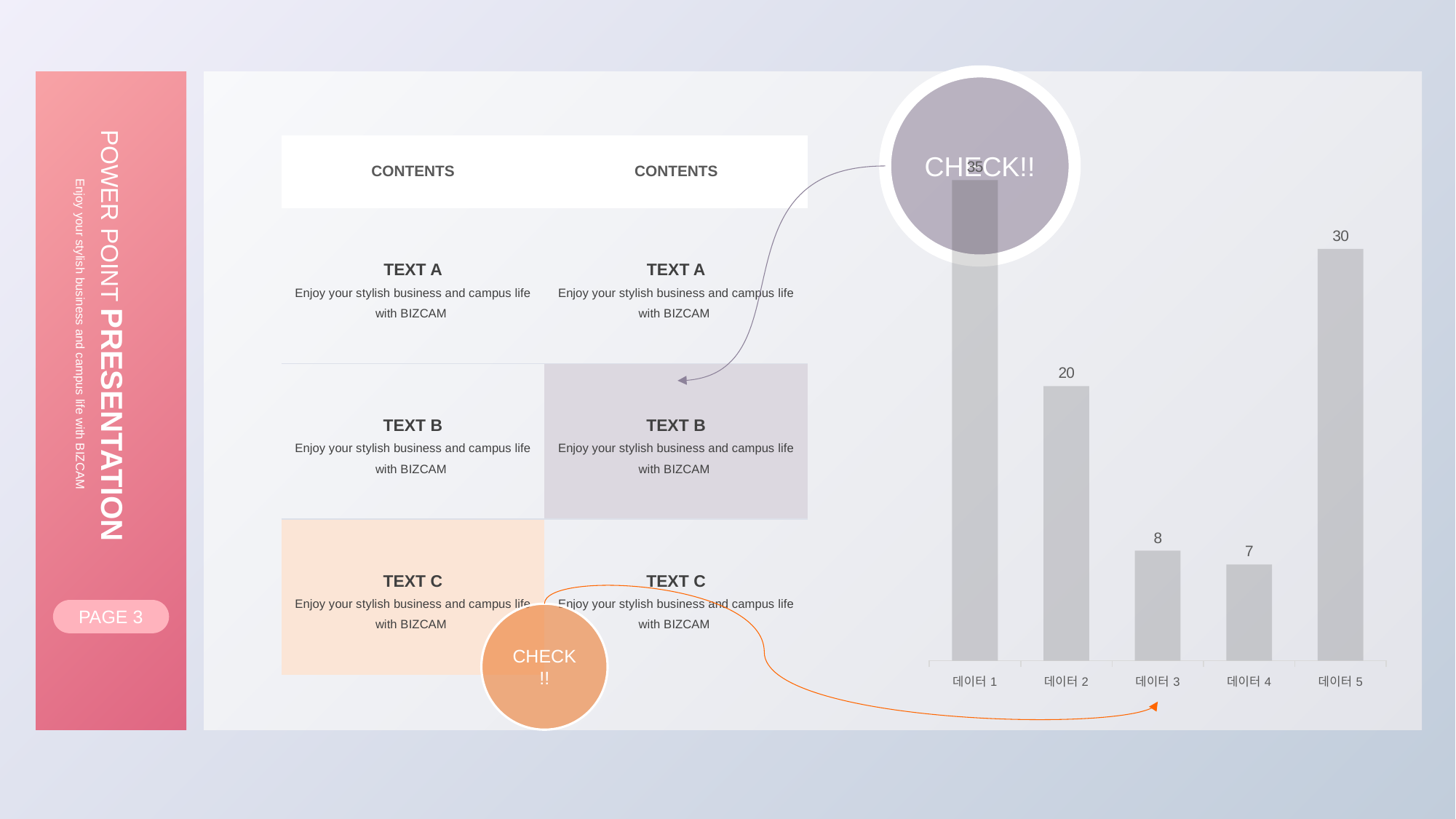

CHECK!!

### Chart

| Category | 판매 |
|---|---|
| 데이터1 | 35.0 |
| 데이터2 | 20.0 |
| 데이터3 | 8.0 |
| 데이터4 | 7.0 |
| 데이터5 | 30.0 |
| CONTENTS | CONTENTS |
| --- | --- |
| TEXT A Enjoy your stylish business and campus life with BIZCAM | TEXT A Enjoy your stylish business and campus life with BIZCAM |
| TEXT B Enjoy your stylish business and campus life with BIZCAM | TEXT B Enjoy your stylish business and campus life with BIZCAM |
| TEXT C Enjoy your stylish business and campus life with BIZCAM | TEXT C Enjoy your stylish business and campus life with BIZCAM |
POWER POINT PRESENTATION
Enjoy your stylish business and campus life with BIZCAM
PAGE 3
CHECK!!